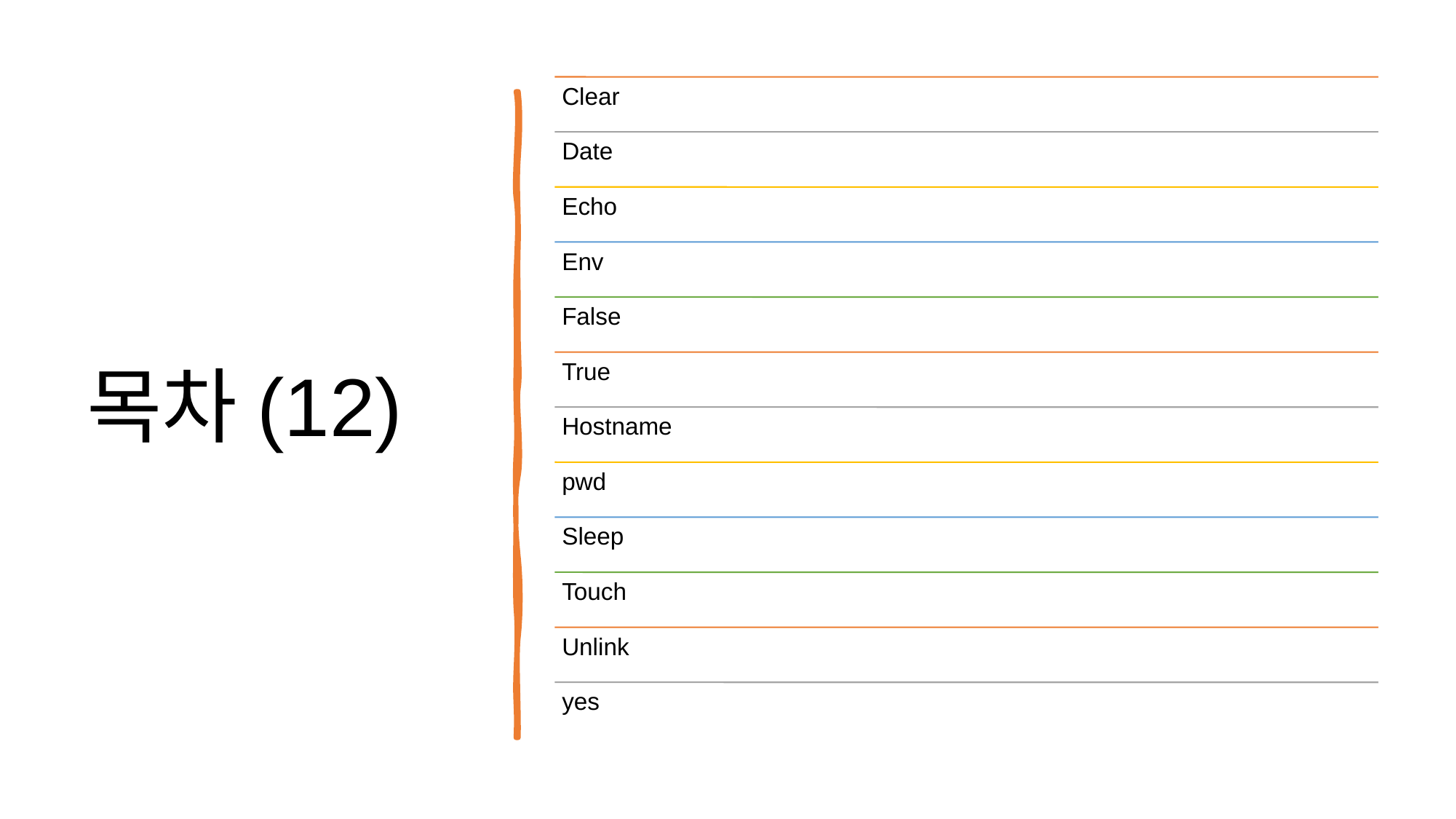

Clear
Date
Echo
Env
False
True
Hostname
pwd
Sleep
Touch
Unlink
yes
# 목차(12)